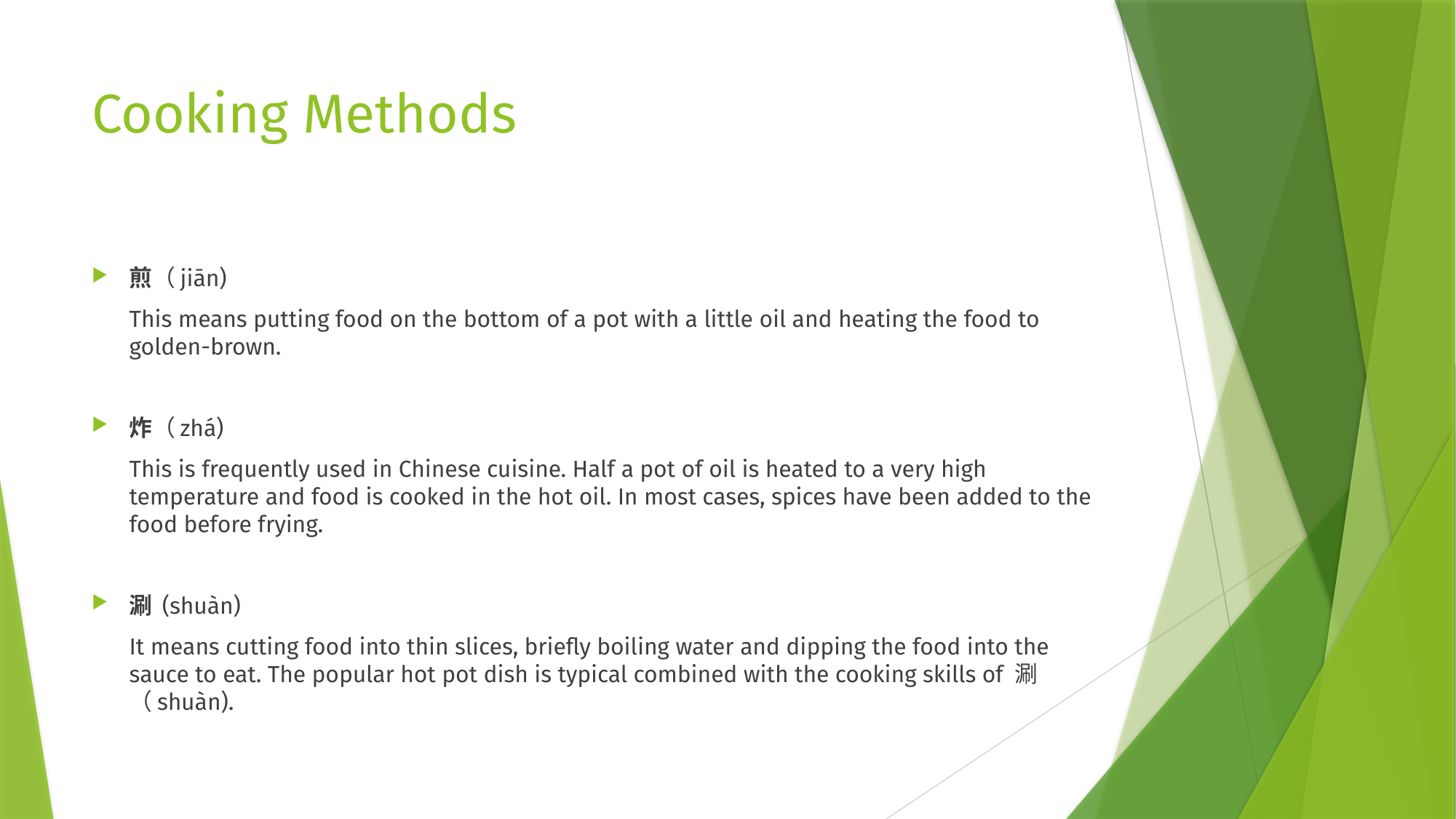

# Cooking Methods
煎（jiān)
	This means putting food on the bottom of a pot with a little oil and heating the food to golden-brown.

炸（zhá)
	This is frequently used in Chinese cuisine. Half a pot of oil is heated to a very high temperature and food is cooked in the hot oil. In most cases, spices have been added to the food before frying.

涮 (shuàn)
	It means cutting food into thin slices, briefly boiling water and dipping the food into the sauce to eat. The popular hot pot dish is typical combined with the cooking skills of 涮（shuàn).